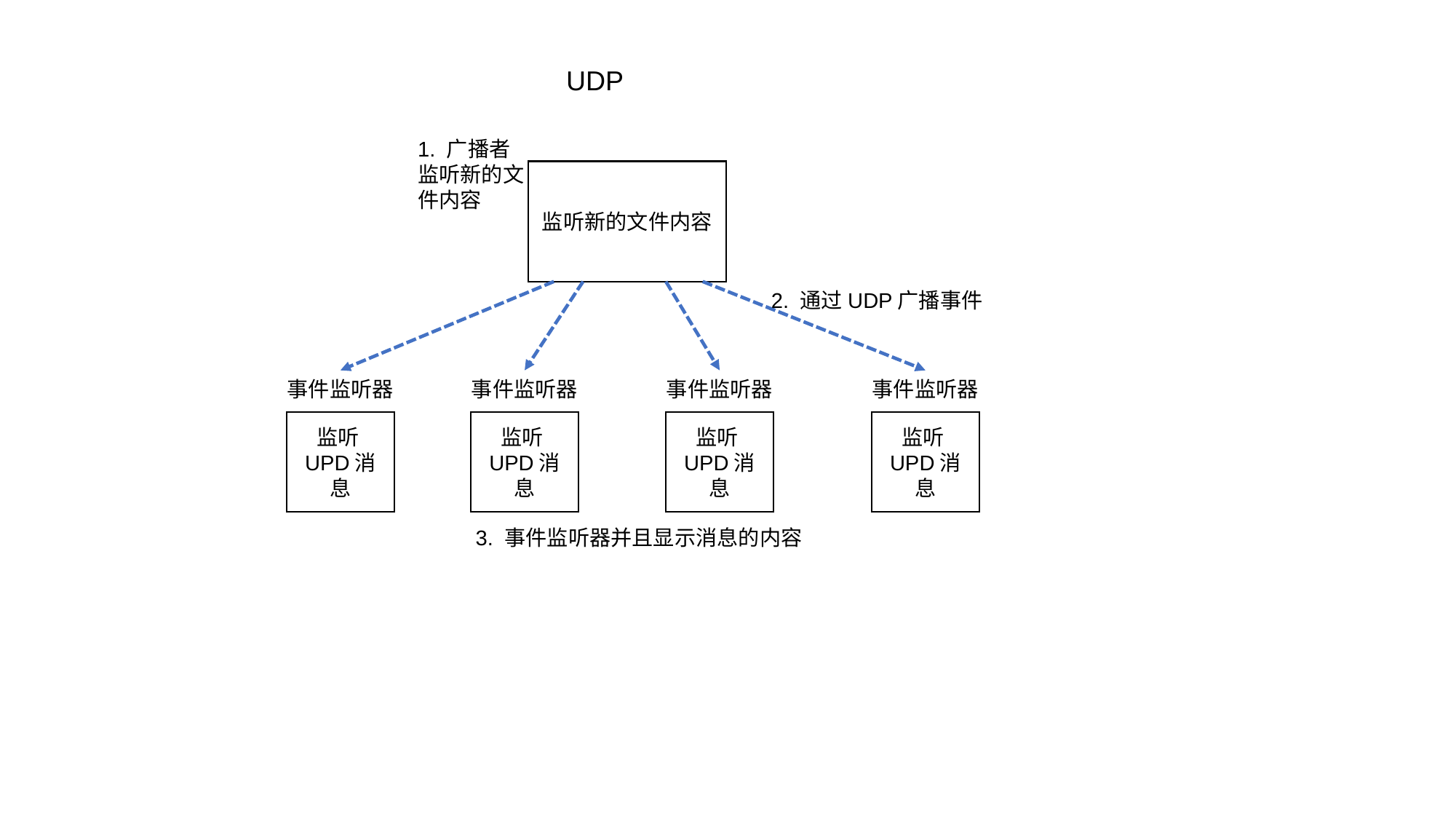

UDP
1. 广播者监听新的文件内容
监听新的文件内容
2. 通过UDP广播事件
事件监听器
事件监听器
事件监听器
事件监听器
监听UPD消息
监听UPD消息
监听UPD消息
监听UPD消息
3. 事件监听器并且显示消息的内容